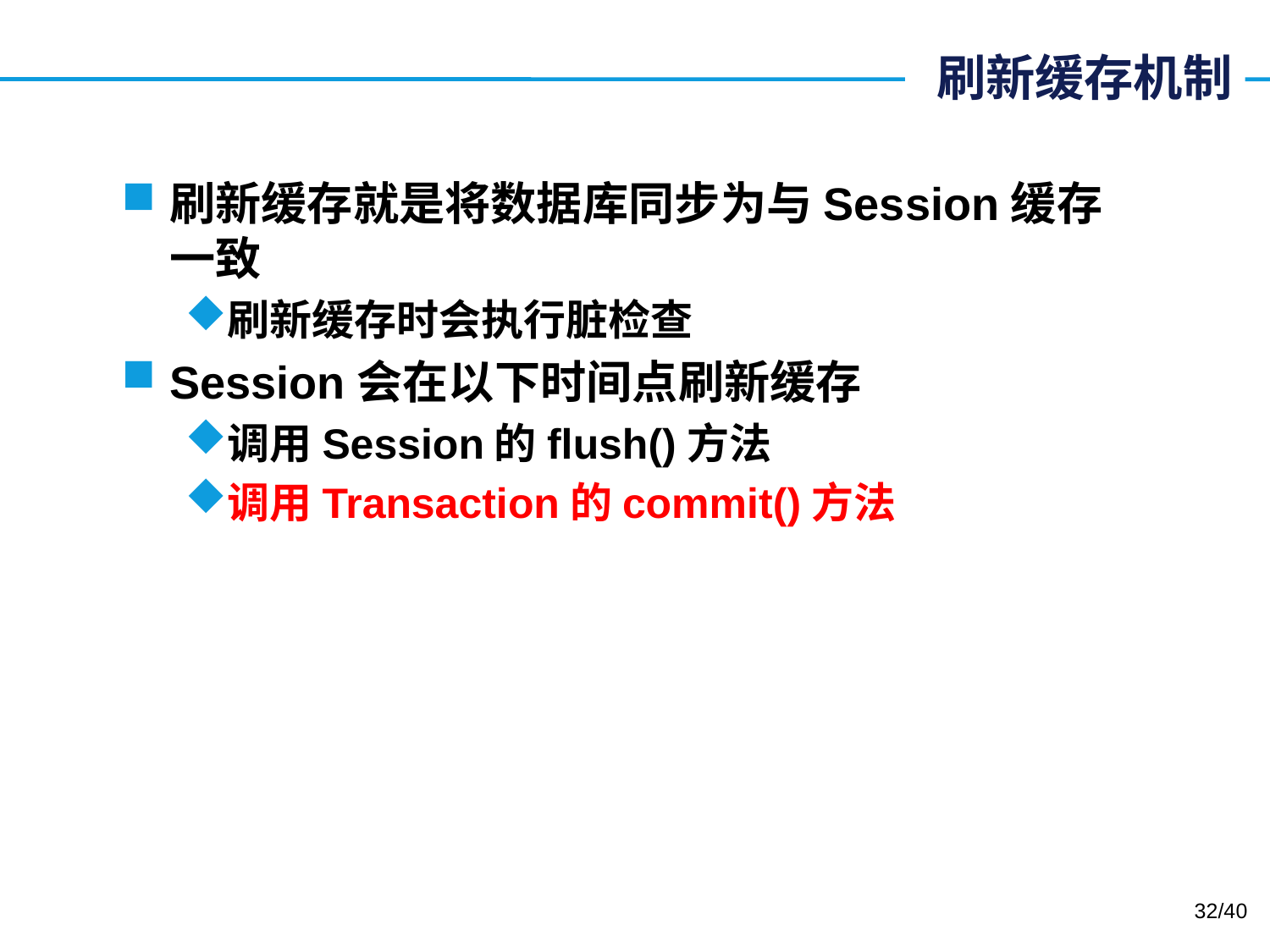

# 刷新缓存机制
刷新缓存就是将数据库同步为与Session缓存一致
刷新缓存时会执行脏检查
Session会在以下时间点刷新缓存
调用Session的flush()方法
调用Transaction的commit()方法
32/40